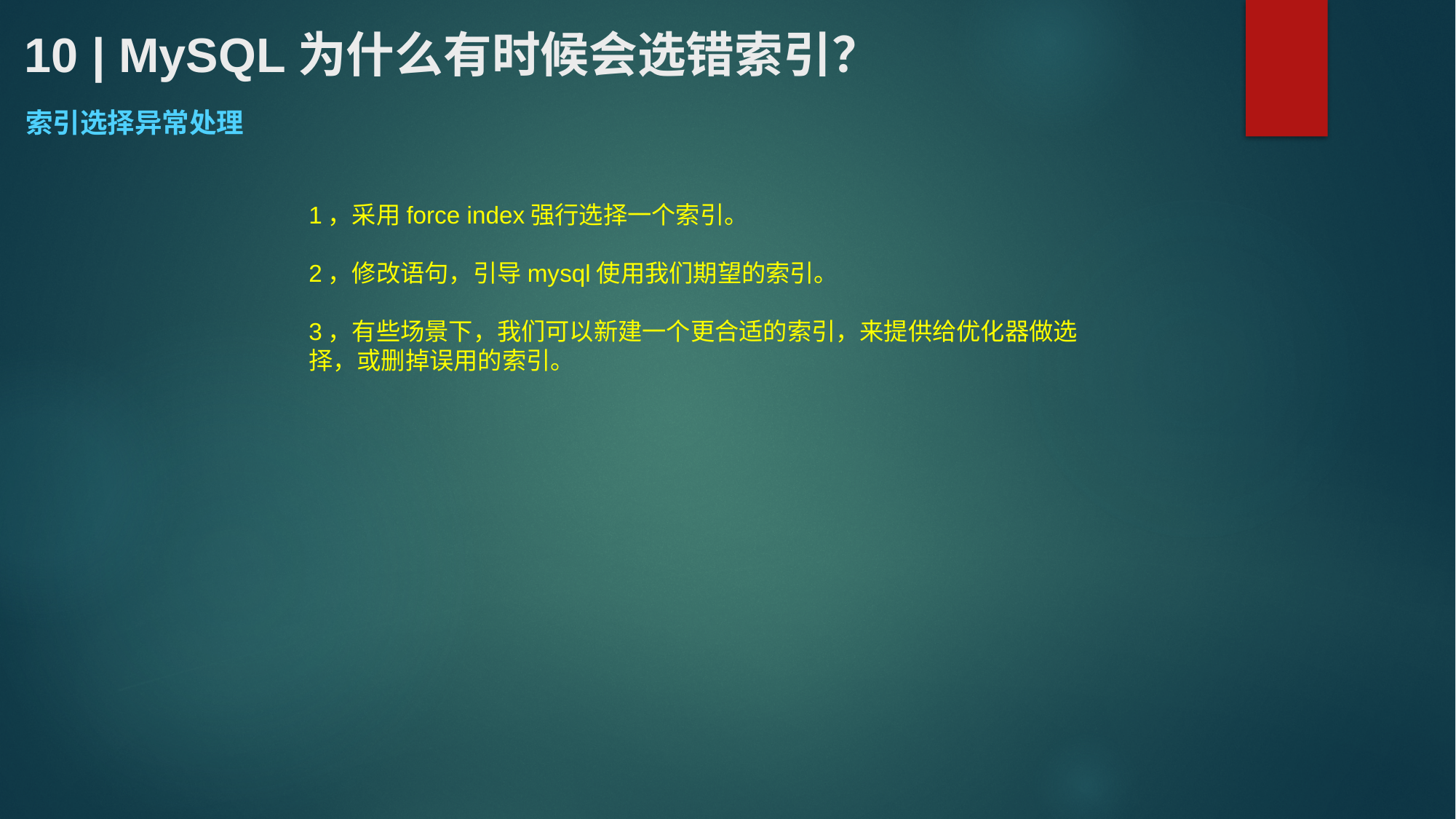

# 10 | MySQL为什么有时候会选错索引？
索引选择异常处理
1，采用force index强行选择一个索引。
2，修改语句，引导mysql使用我们期望的索引。

3，有些场景下，我们可以新建一个更合适的索引，来提供给优化器做选择，或删掉误用的索引。